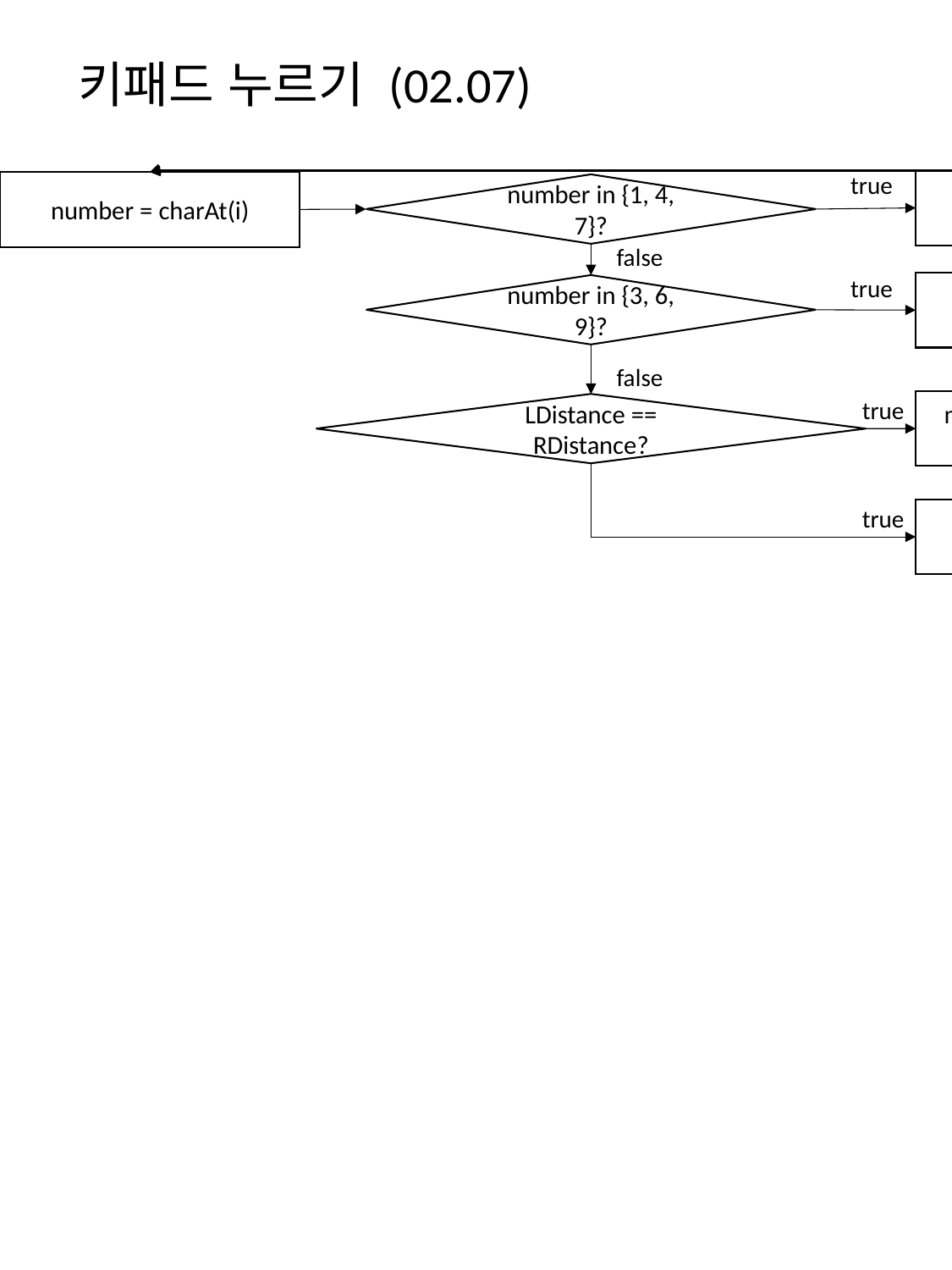

# 키패드 누르기 (02.07)
true
LHand = pos {1, 4, 7}
answer += L
number = charAt(i)
number in {1, 4, 7}?
false
true
RHand = pos {3, 6, 9}
answer += R
number in {3, 6, 9}?
false
true
mainHand(L / R) = pos {2, 5, 8, 0}
answer += mainHand(L / R)
LDistance == RDistance?
true
min(L / R) = pos {2, 5, 8, 0}
answer += min